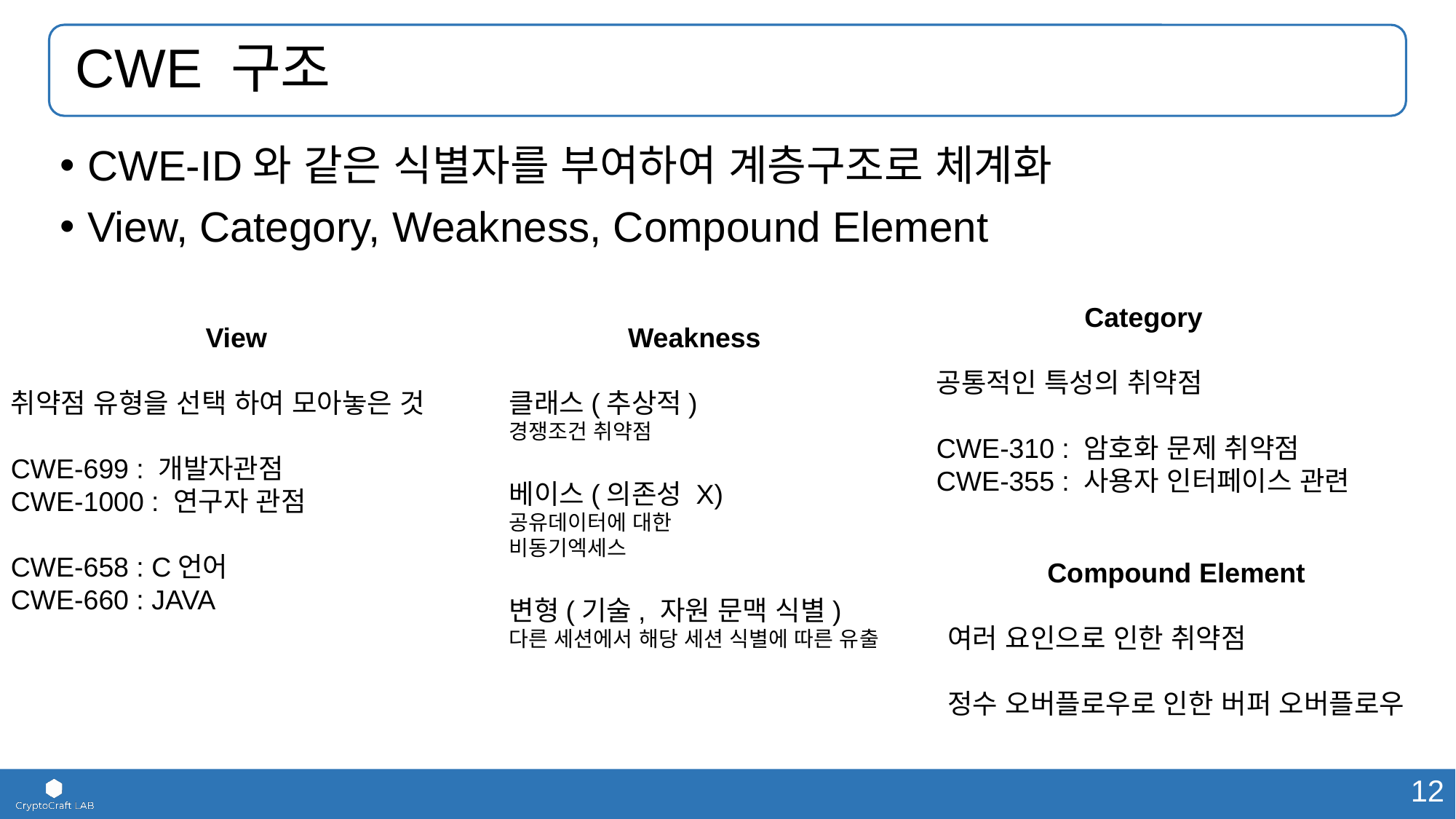

# CWE 구조
CWE-ID와 같은 식별자를 부여하여 계층구조로 체계화
View, Category, Weakness, Compound Element

Category

공통적인 특성의 취약점

CWE-310 : 암호화 문제 취약점
CWE-355 : 사용자 인터페이스 관련
View

취약점 유형을 선택 하여 모아놓은 것
CWE-699 : 개발자관점
CWE-1000 : 연구자 관점

CWE-658 : C언어
CWE-660 : JAVA

Weakness

클래스(추상적)
경쟁조건 취약점

베이스(의존성 X)
공유데이터에 대한
비동기엑세스

변형(기술, 자원 문맥 식별)
다른 세션에서 해당 세션 식별에 따른 유출

Compound Element

여러 요인으로 인한 취약점

정수 오버플로우로 인한 버퍼 오버플로우